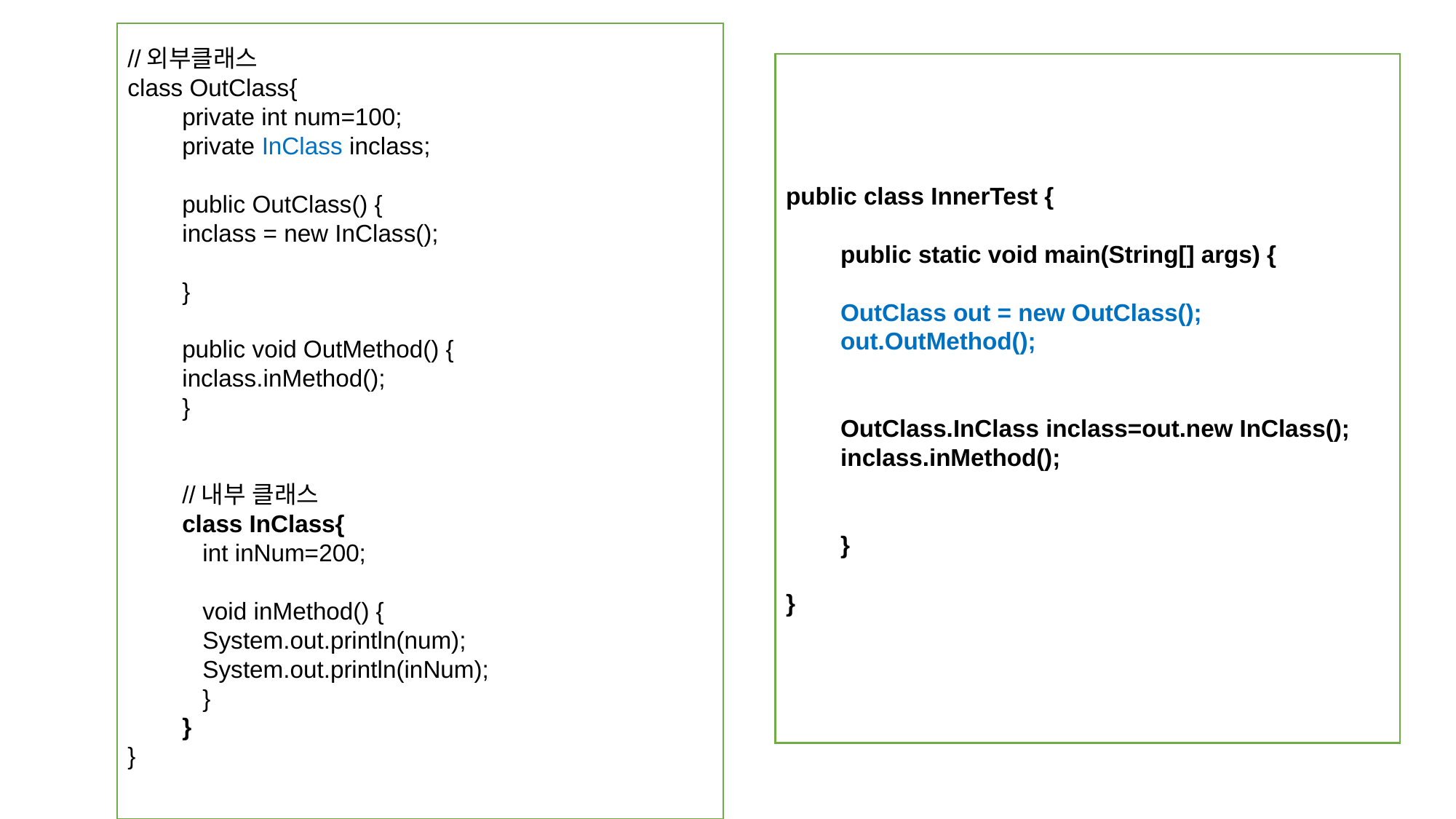

//외부클래스
class OutClass{
private int num=100;
private InClass inclass;

public OutClass() {
inclass = new InClass();

}

public void OutMethod() {
inclass.inMethod();
}

//내부 클래스
class InClass{
   int inNum=200;

   void inMethod() {
   System.out.println(num);
   System.out.println(inNum);
   }
}
}

public class InnerTest {

public static void main(String[] args) {

OutClass out = new OutClass();
out.OutMethod();

OutClass.InClass inclass=out.new InClass();
inclass.inMethod();

}

}